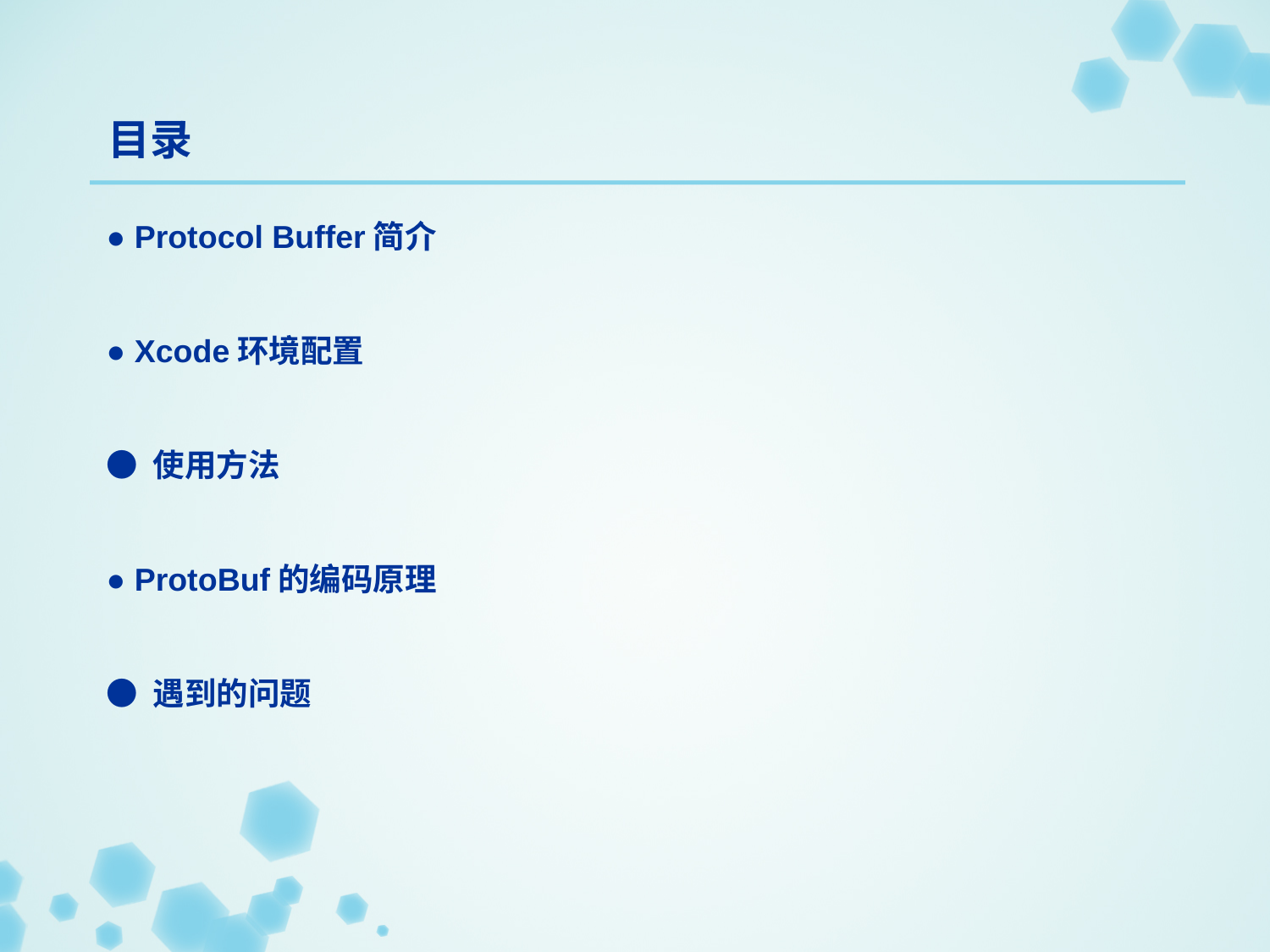

目录
● Protocol Buffer简介

● Xcode环境配置

● 使用方法

● ProtoBuf的编码原理

● 遇到的问题